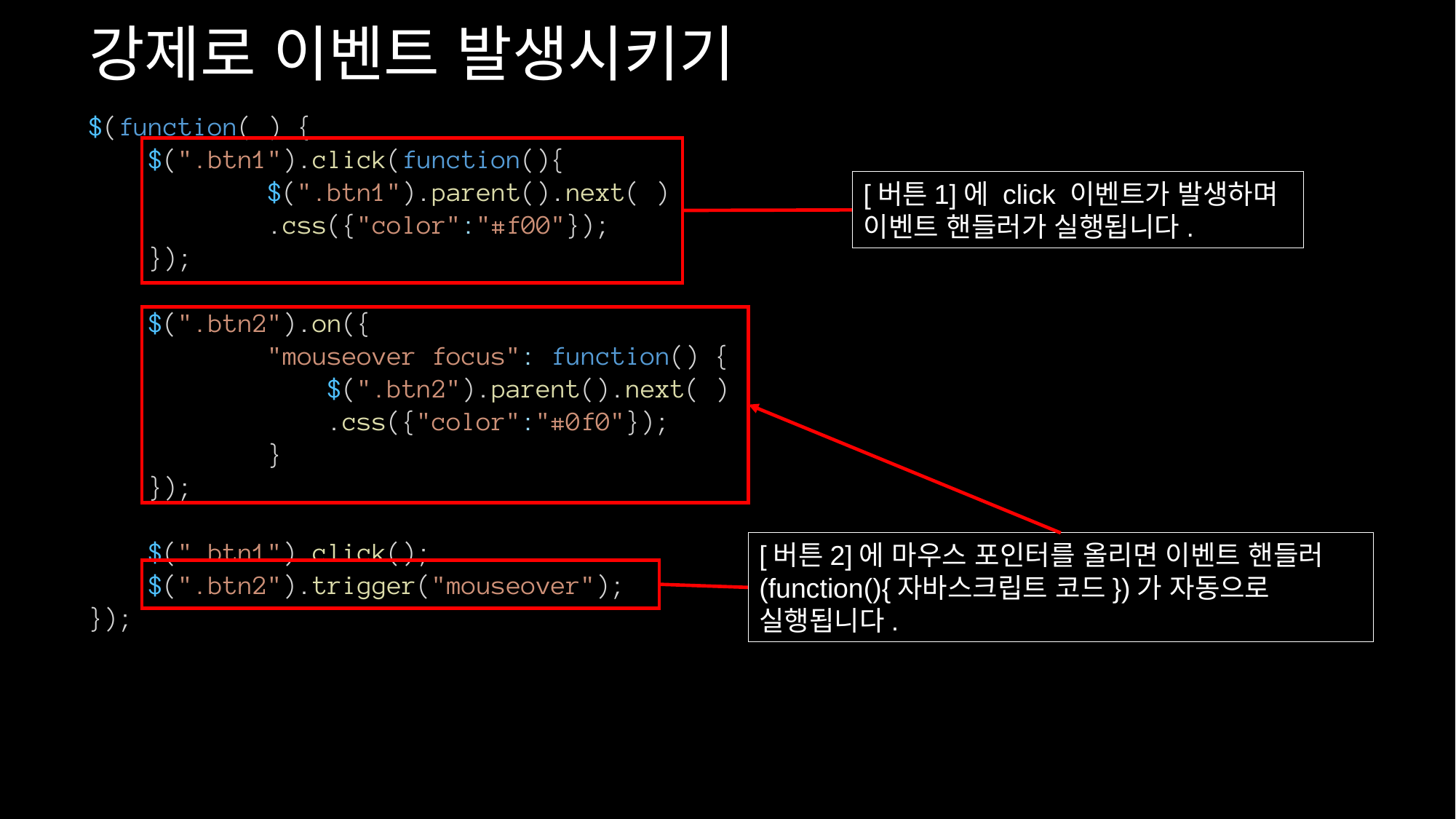

강제로 이벤트 발생시키기
$(function( ) {
    $(".btn1").click(function(){
            $(".btn1").parent().next( )
            .css({"color":"#f00"});
    });
    $(".btn2").on({
            "mouseover focus": function() {
                $(".btn2").parent().next( )
                .css({"color":"#0f0"});
            }
    });
    $(".btn1").click();
    $(".btn2").trigger("mouseover");
});

[버튼1]에 click 이벤트가 발생하며
이벤트 핸들러가 실행됩니다.

[버튼2]에 마우스 포인터를 올리면 이벤트 핸들러
(function(){자바스크립트 코드})가 자동으로 실행됩니다.